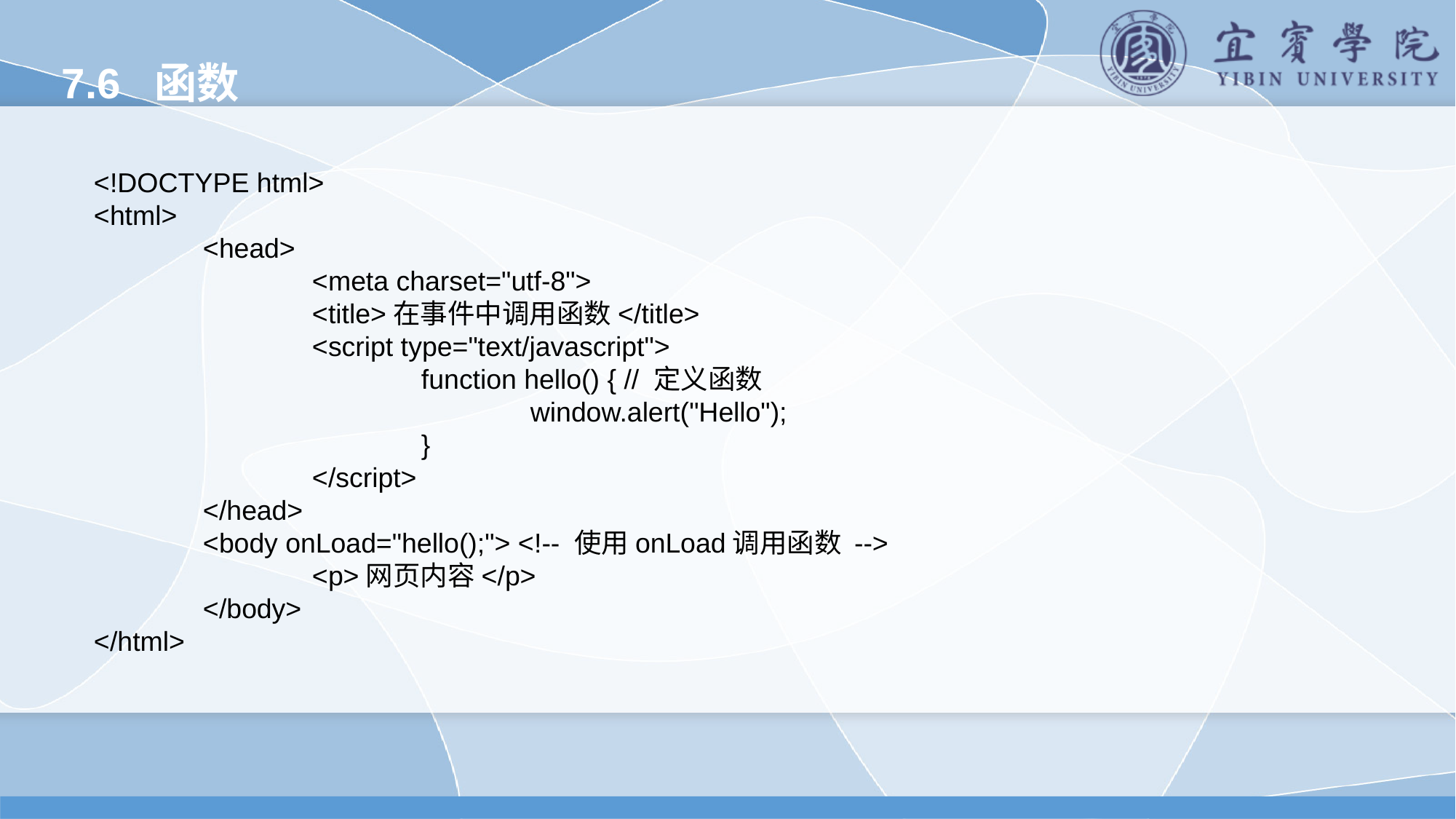

7.6  函数
<!DOCTYPE html>
<html>
	<head>
		<meta charset="utf-8">
		<title>在事件中调用函数</title>
		<script type="text/javascript">
			function hello() { // 定义函数
				window.alert("Hello");
			}
		</script>
	</head>
	<body onLoad="hello();"> <!-- 使用onLoad调用函数 -->
		<p>网页内容</p>
	</body>
</html>